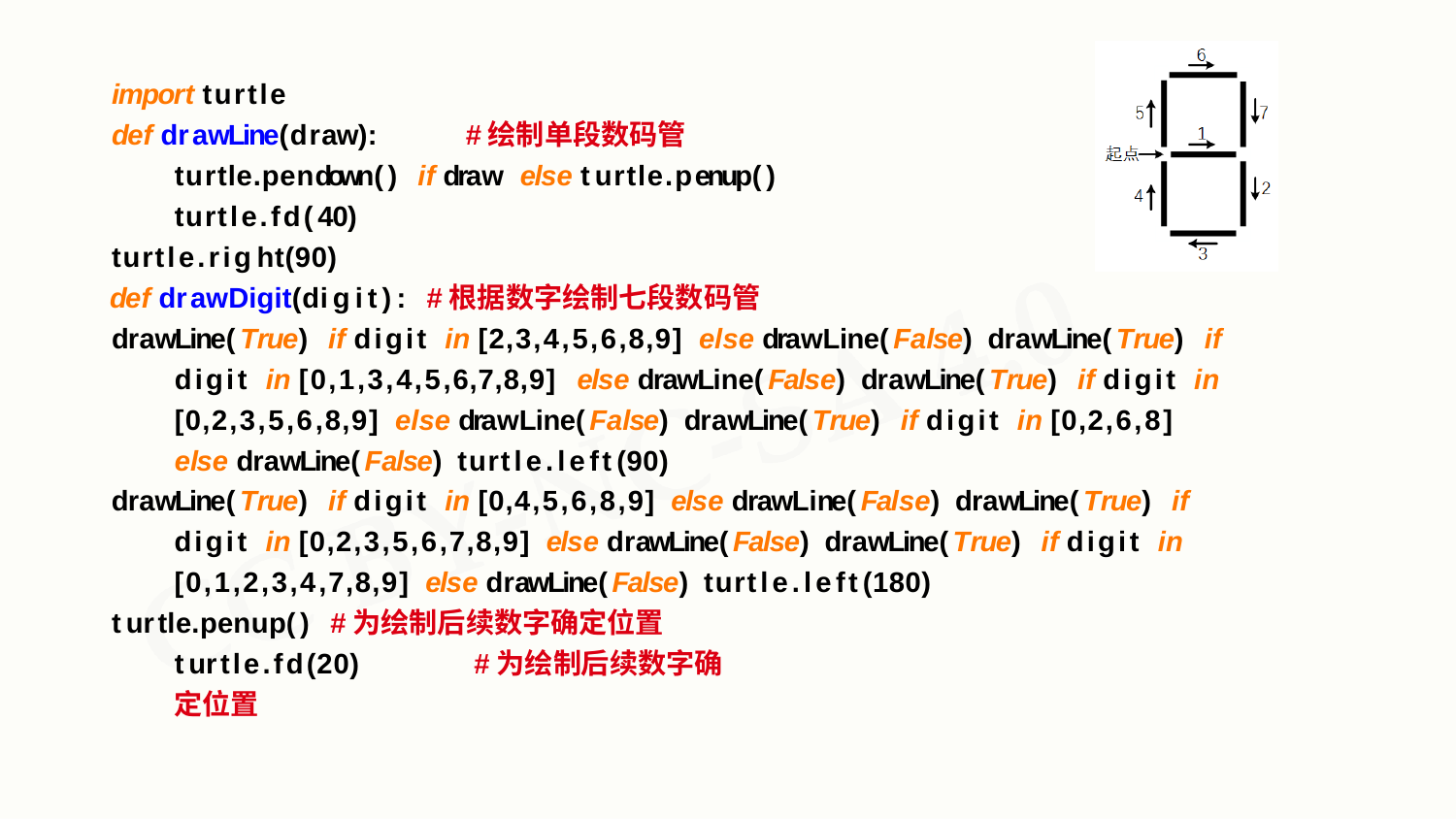

import turtle
def drawLine(draw):	#绘制单段数码管 turtle.pendown()  if draw  else turtle.penup() turtle.fd(40)
turtle.right(90)
def drawDigit(digit):  #根据数字绘制七段数码管
drawLine(True)  if digit  in [2,3,4,5,6,8,9]  else drawLine(False) drawLine(True)  if digit  in [0,1,3,4,5,6,7,8,9]  else drawLine(False) drawLine(True)  if digit  in [0,2,3,5,6,8,9]  else drawLine(False) drawLine(True)  if digit  in [0,2,6,8]  else drawLine(False) turtle.left(90)
drawLine(True)  if digit  in [0,4,5,6,8,9]  else drawLine(False) drawLine(True)  if digit  in [0,2,3,5,6,7,8,9]  else drawLine(False) drawLine(True)  if digit  in [0,1,2,3,4,7,8,9]  else drawLine(False) turtle.left(180)
turtle.penup()  #为绘制后续数字确定位置 turtle.fd(20)	#为绘制后续数字确定位置